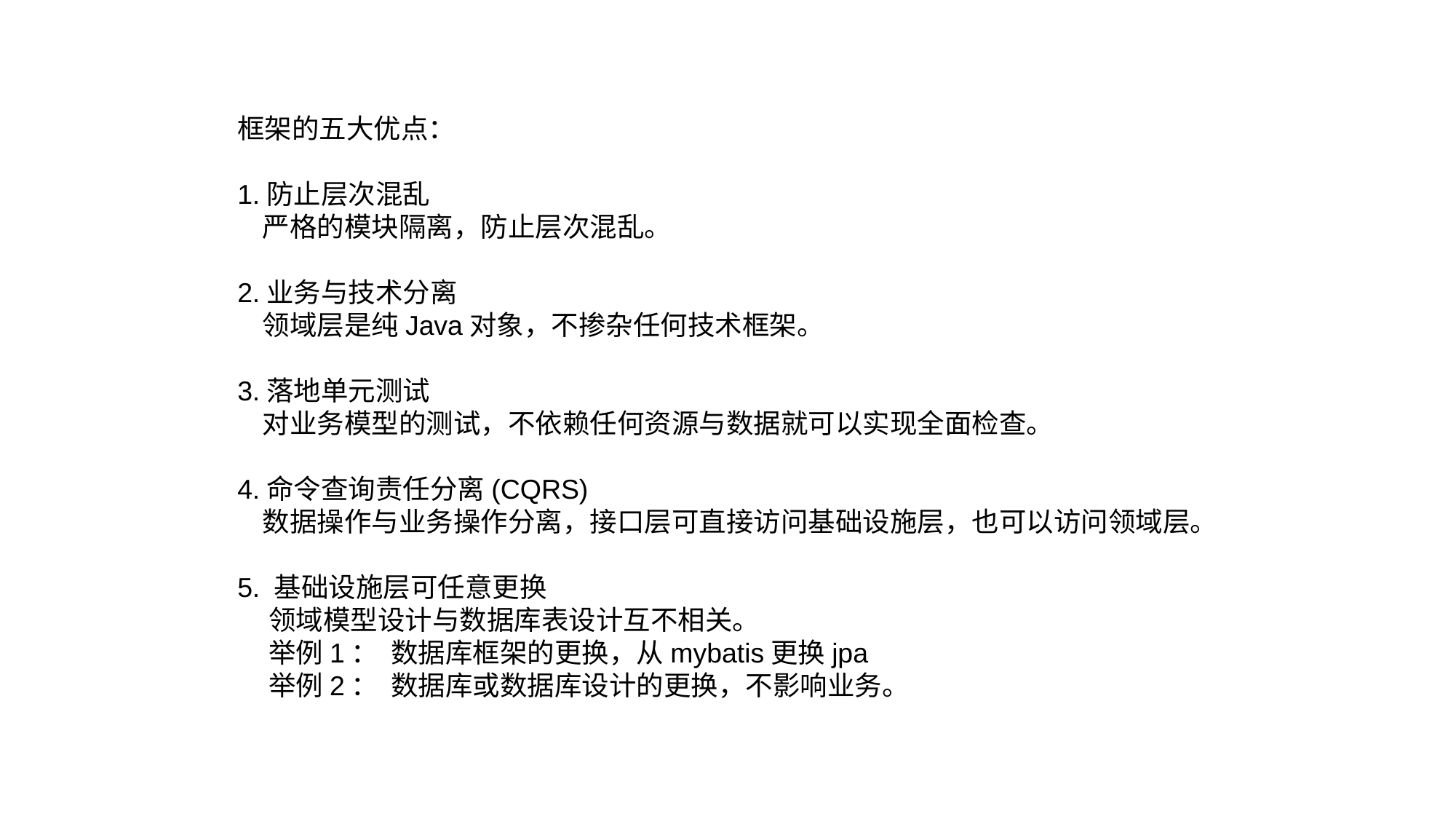

框架的五大优点：

1.防止层次混乱
   严格的模块隔离，防止层次混乱。

2.业务与技术分离
   领域层是纯Java对象，不掺杂任何技术框架。

3.落地单元测试
   对业务模型的测试，不依赖任何资源与数据就可以实现全面检查。

4.命令查询责任分离(CQRS)
   数据操作与业务操作分离，接口层可直接访问基础设施层，也可以访问领域层。

5. 基础设施层可任意更换
    领域模型设计与数据库表设计互不相关。
    举例1：  数据库框架的更换，从mybatis更换jpa
    举例2：  数据库或数据库设计的更换，不影响业务。